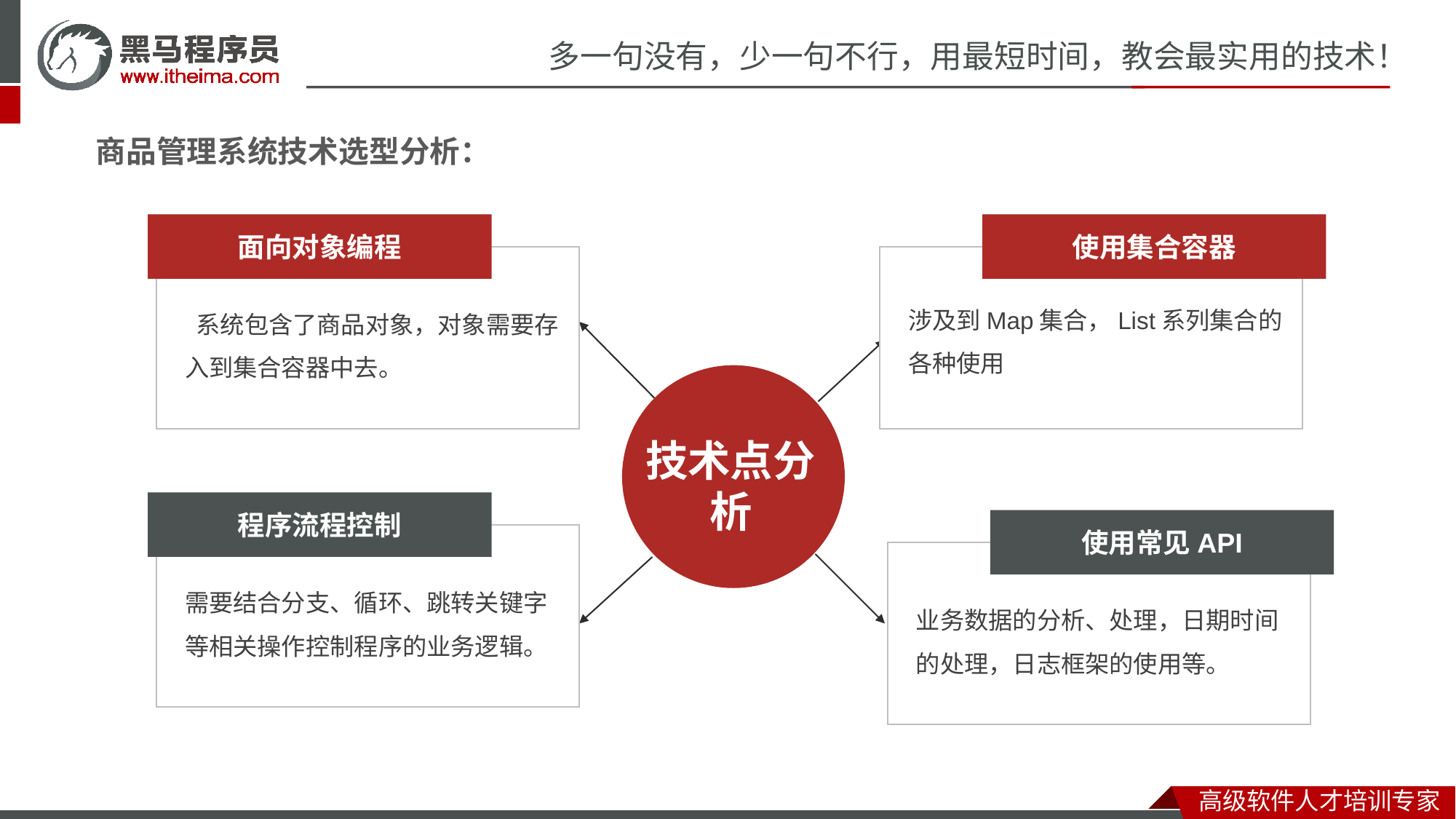

# 商品管理系统技术选型分析：
面向对象编程
使用集合容器

涉及到Map集合，List系列集合的各种使用
 系统包含了商品对象，对象需要存入到集合容器中去。

技术点分析
程序流程控制
使用常见API

需要结合分支、循环、跳转关键字等相关操作控制程序的业务逻辑。
业务数据的分析、处理，日期时间的处理，日志框架的使用等。